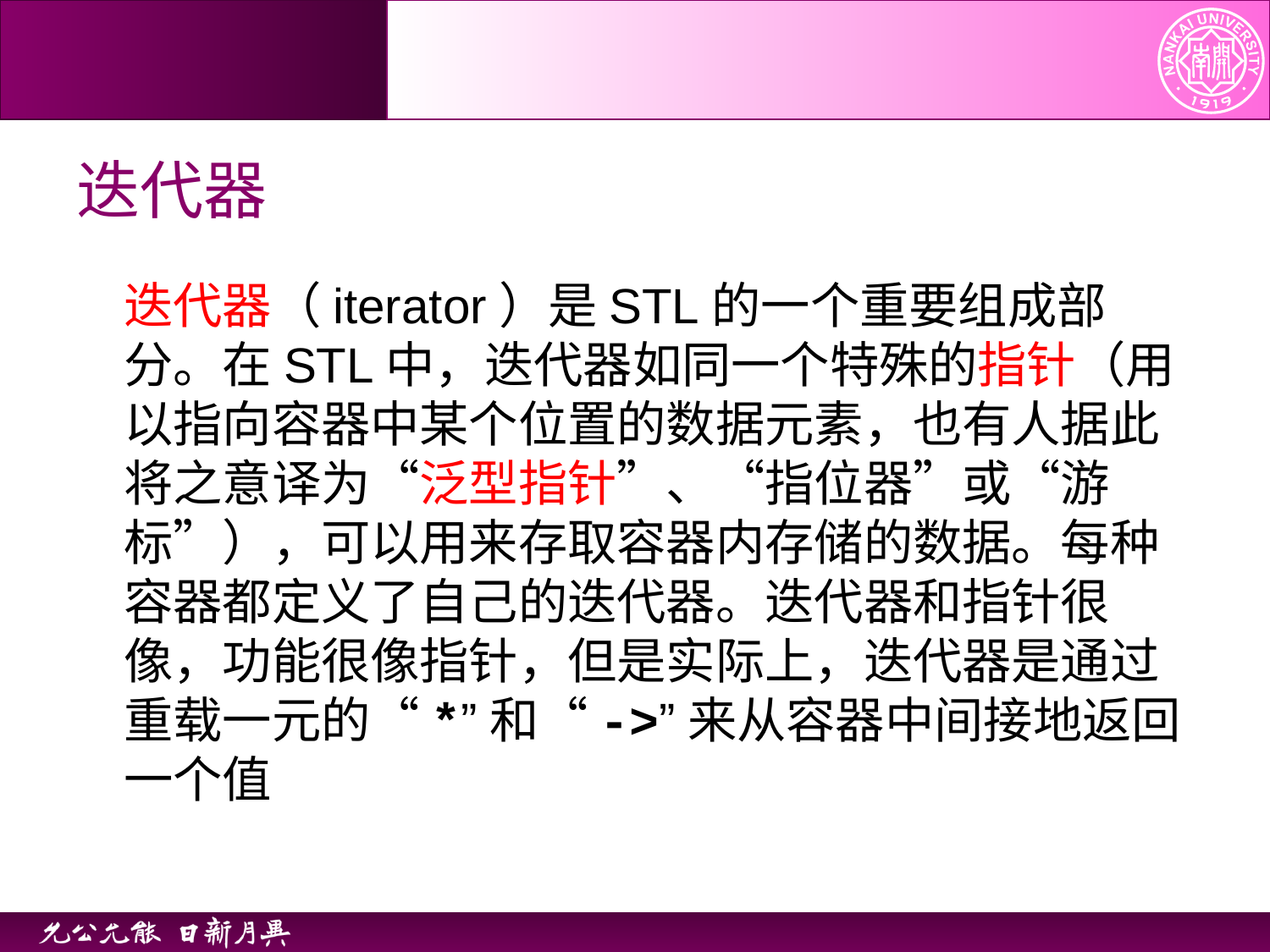

# 迭代器
迭代器（iterator）是STL的一个重要组成部分。在STL中，迭代器如同一个特殊的指针（用以指向容器中某个位置的数据元素，也有人据此将之意译为“泛型指针”、“指位器”或“游标”），可以用来存取容器内存储的数据。每种容器都定义了自己的迭代器。迭代器和指针很像，功能很像指针，但是实际上，迭代器是通过重载一元的“*”和“->”来从容器中间接地返回一个值